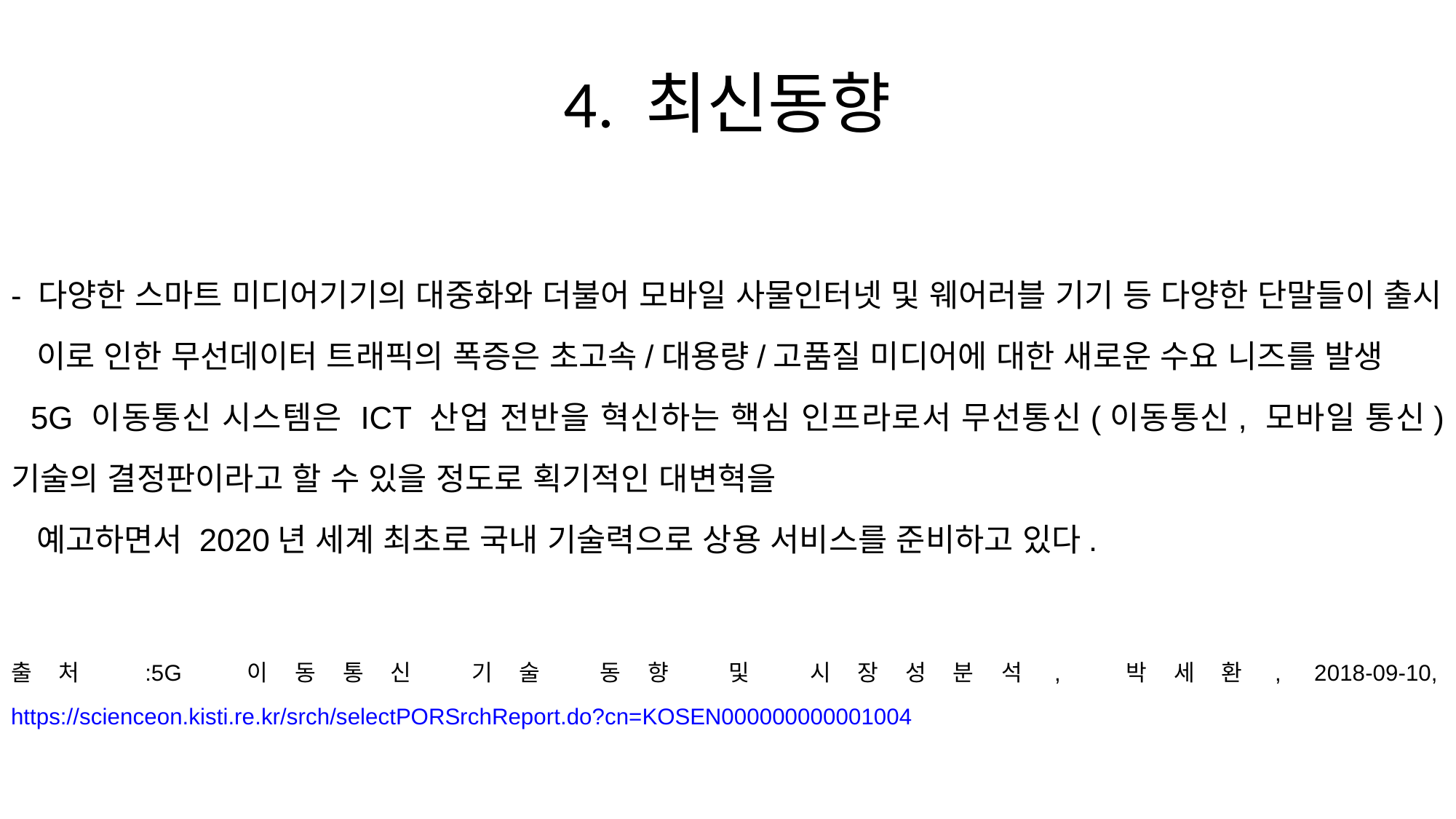

# 4. 최신동향
- 다양한 스마트 미디어기기의 대중화와 더불어 모바일 사물인터넷 및 웨어러블 기기 등 다양한 단말들이 출시
  이로 인한 무선데이터 트래픽의 폭증은 초고속/대용량/고품질 미디어에 대한 새로운 수요 니즈를 발생
  5G 이동통신 시스템은 ICT 산업 전반을 혁신하는 핵심 인프라로서 무선통신(이동통신, 모바일 통신) 기술의 결정판이라고 할 수 있을 정도로 획기적인 대변혁을
  예고하면서 2020년 세계 최초로 국내 기술력으로 상용 서비스를 준비하고 있다.

출처 :5G 이동통신 기술 동향 및 시장성분석, 박세환, 2018-09-10, https://scienceon.kisti.re.kr/srch/selectPORSrchReport.do?cn=KOSEN000000000001004